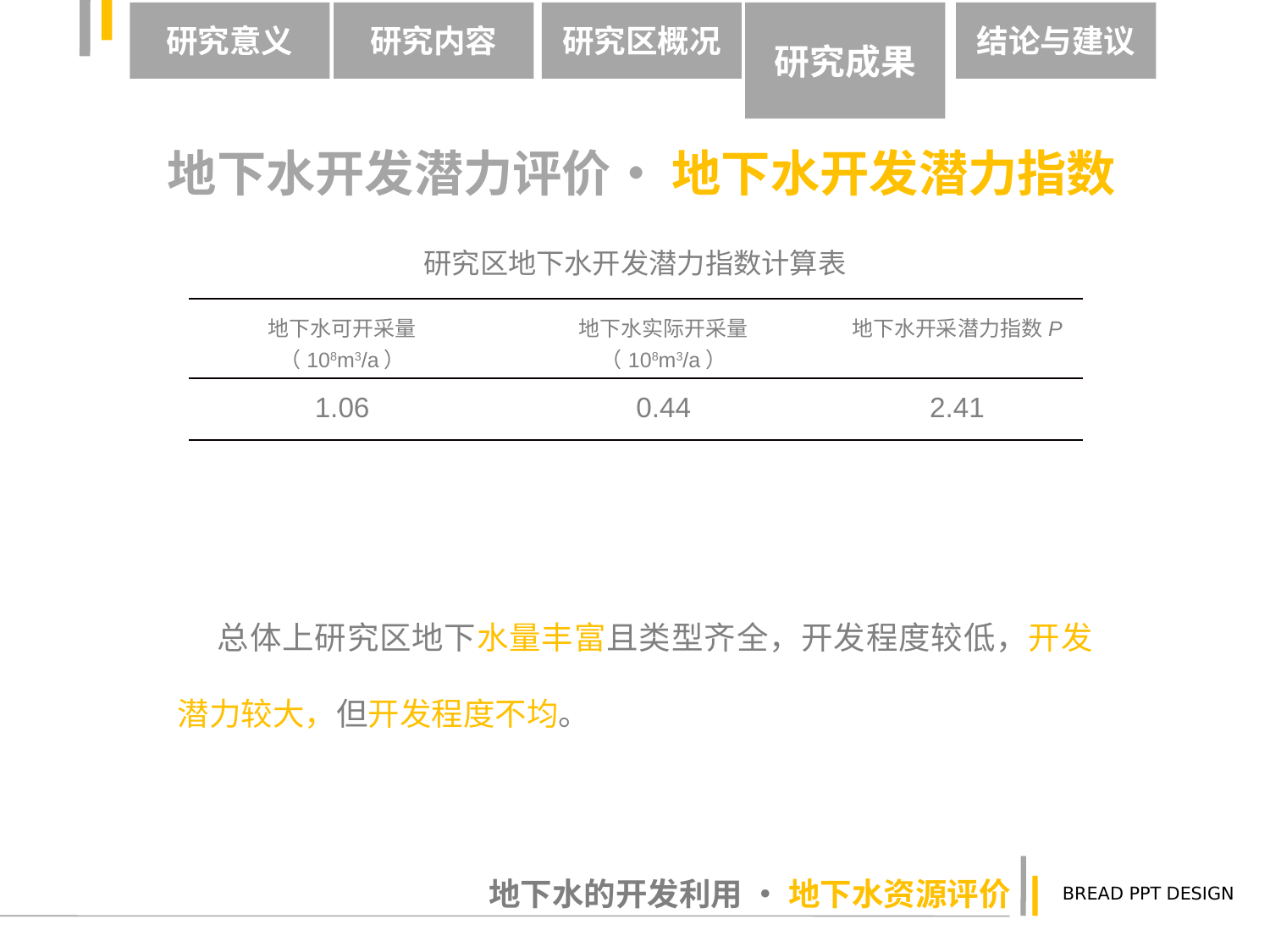

研究意义
研究内容
研究区概况
研究成果
结论与建议
# 地下水开发潜力评价• 地下水开发潜力指数
研究区地下水开发潜力指数计算表
| 地下水可开采量 （108m3/a） | 地下水实际开采量 （108m3/a） | 地下水开采潜力指数P |
| --- | --- | --- |
| 1.06 | 0.44 | 2.41 |
    总体上研究区地下水量丰富且类型齐全，开发程度较低，开发潜力较大，但开发程度不均。
地下水资源开采潜力评价标准表
| 开采潜力指数 | 开采程度评价 | 开采潜力评价 |
| --- | --- | --- |
| P＞1.4 | 开采程度低 | 可扩大开采 |
| 1.2≤P＜1.4 | 开采程度较低 | 可适度扩大开采 |
| 0.8≤P＜1.2 | 采补平衡 | 可维持现状开采 |
| 0.6≤P＜0.8 | 超采 | 适度控制开采 |
| P＜0.6 | 严重超采 | 严格控制开采 |
地下水的开发利用 • 地下水资源评价